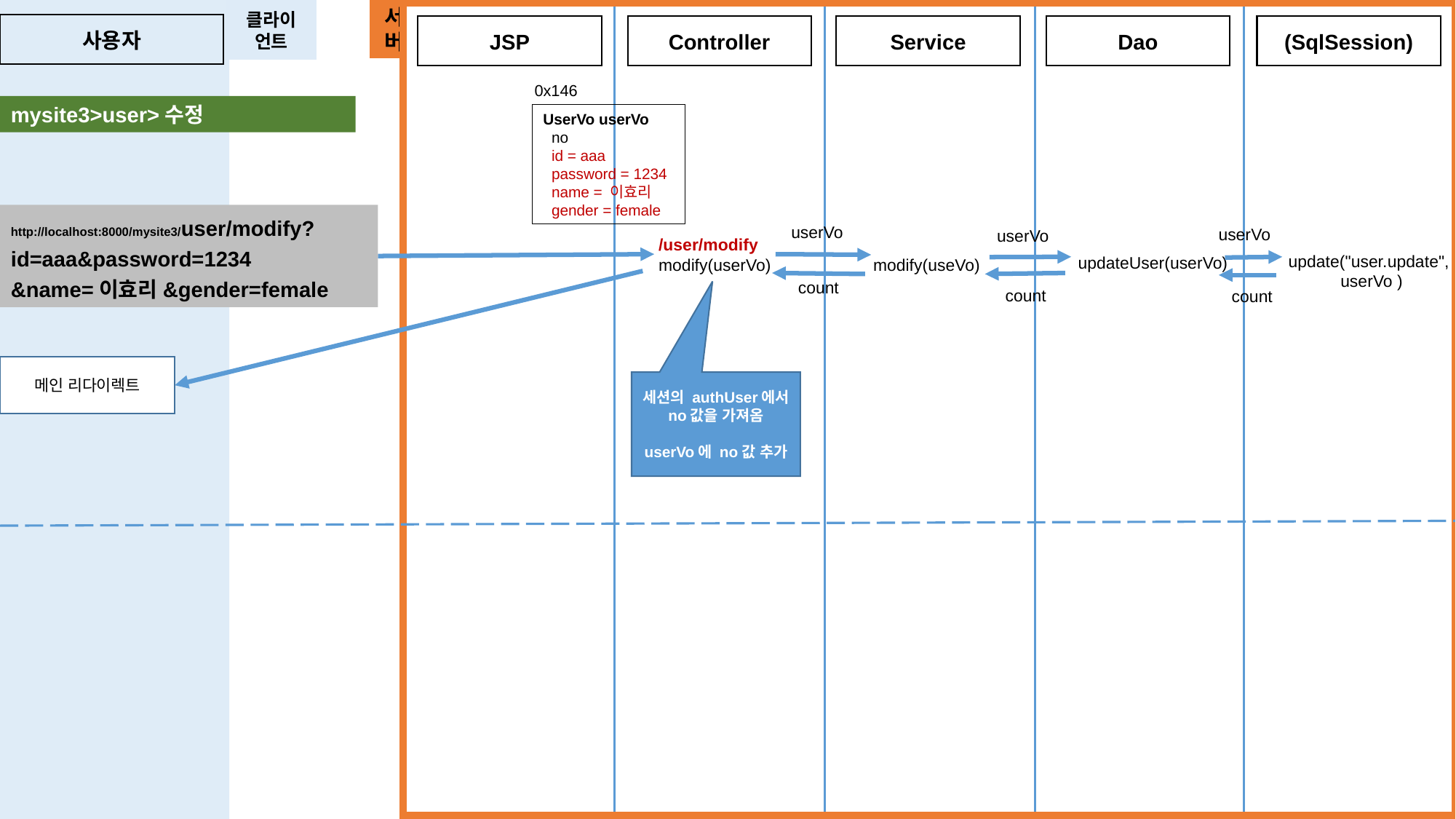

0x146
UserVo userVo
  no
  id = aaa
  password = 1234
  name = 이효리
  gender = female
mysite3>user>수정
http://localhost:8000/mysite3/user/modify?
id=aaa&password=1234
&name=이효리&gender=female
userVo
userVo
userVo
/user/modify
modify(userVo)
update("user.update",
           userVo )
updateUser(userVo)
modify(useVo)
count
count
count
메인 리다이렉트
세션의 authUser에서 no값을 가져옴

userVo에 no값 추가